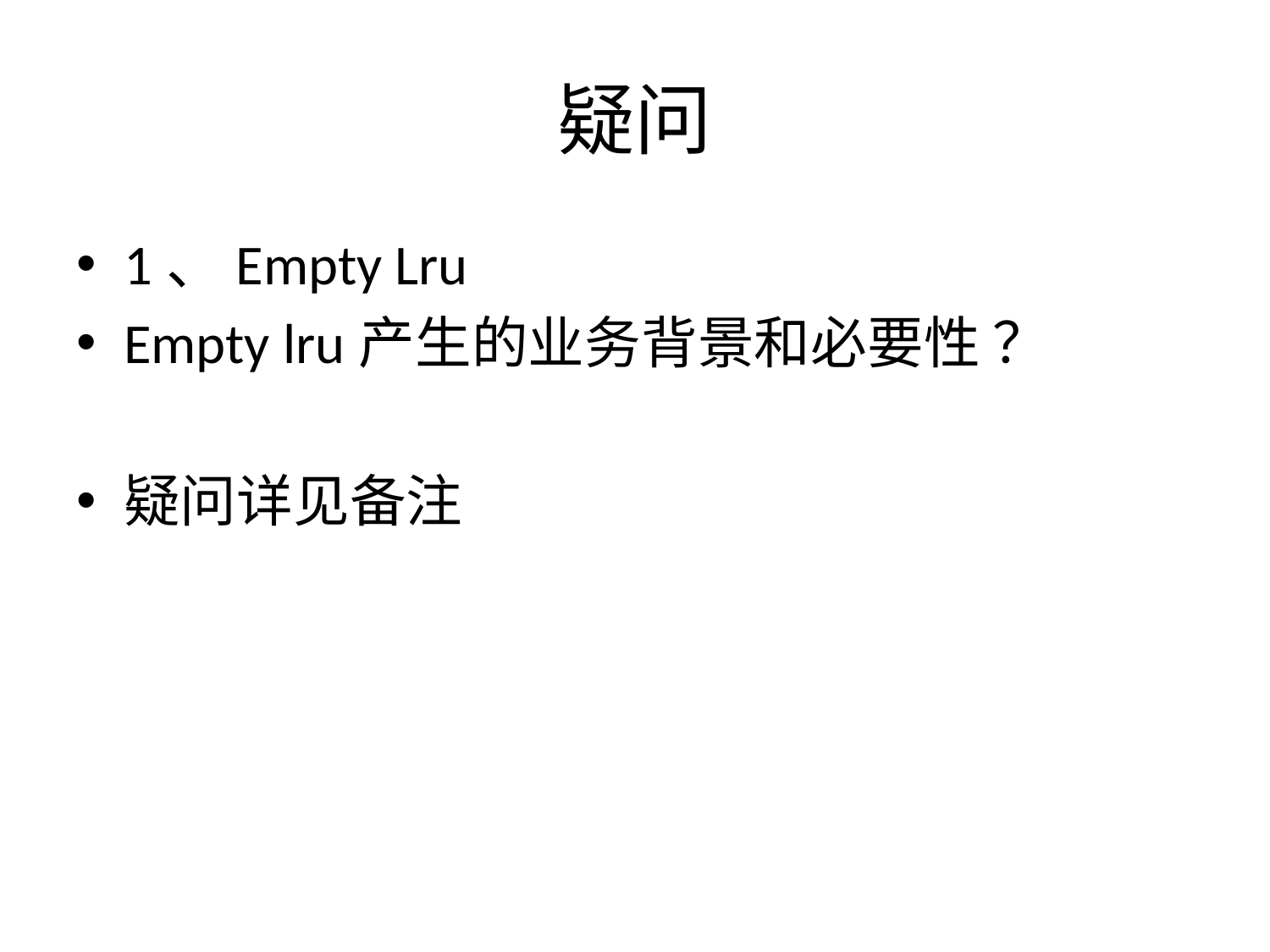

# 疑问
1、Empty Lru
Empty lru产生的业务背景和必要性 ？

疑问详见备注